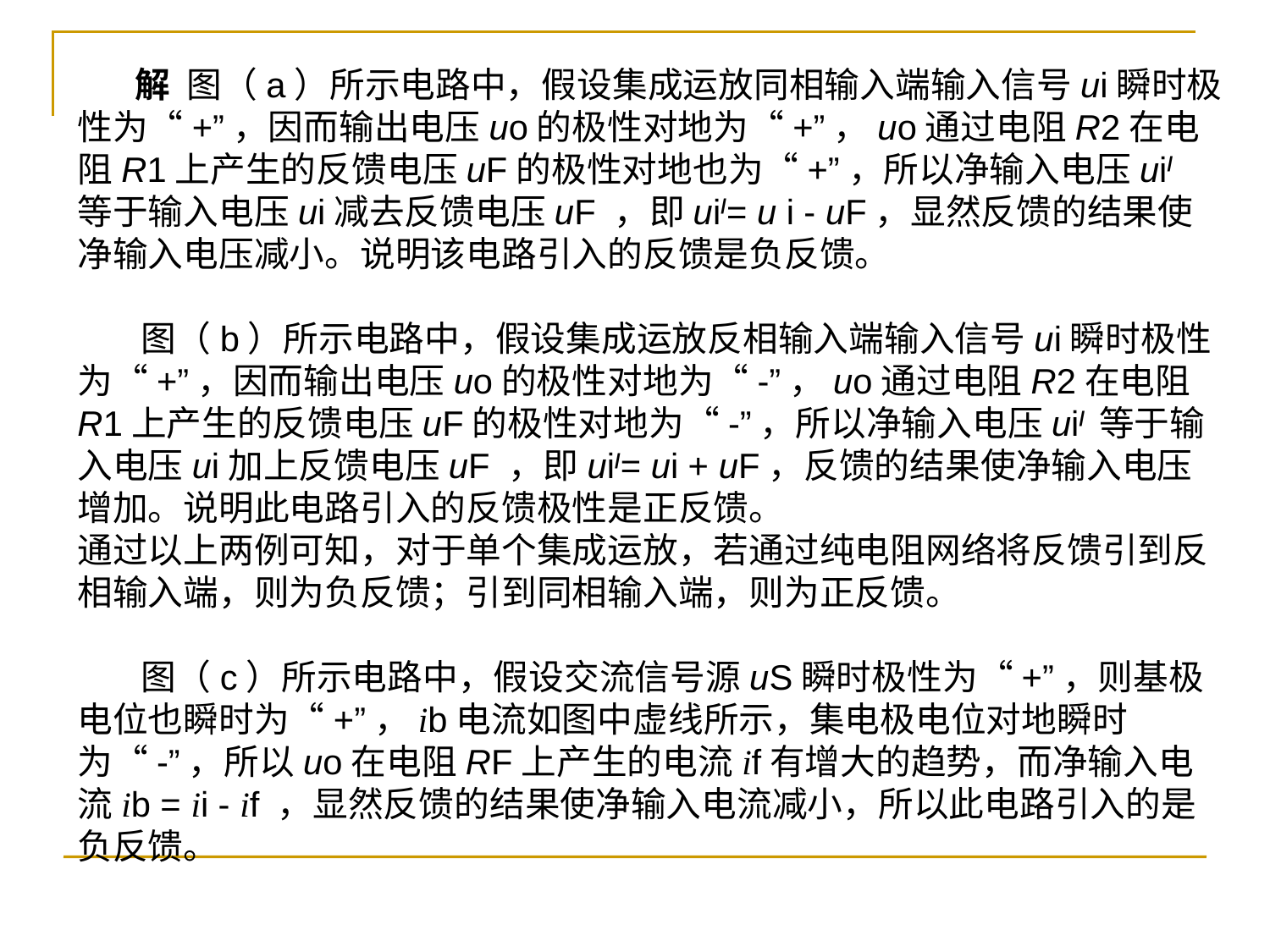

解  图（a）所示电路中，假设集成运放同相输入端输入信号ui瞬时极性为“+”，因而输出电压uo的极性对地为“+”，uo通过电阻R2在电阻R1上产生的反馈电压uF的极性对地也为“+”，所以净输入电压ui/ 等于输入电压ui减去反馈电压uF ，即ui/= u i - uF，显然反馈的结果使净输入电压减小。说明该电路引入的反馈是负反馈。

       图（b）所示电路中，假设集成运放反相输入端输入信号ui瞬时极性为“+”，因而输出电压uo的极性对地为“-”，uo通过电阻R2在电阻R1上产生的反馈电压uF的极性对地为“-”，所以净输入电压ui/ 等于输入电压ui加上反馈电压uF ，即ui/= ui + uF，反馈的结果使净输入电压增加。说明此电路引入的反馈极性是正反馈。
通过以上两例可知，对于单个集成运放，若通过纯电阻网络将反馈引到反相输入端，则为负反馈；引到同相输入端，则为正反馈。

       图（c）所示电路中，假设交流信号源uS瞬时极性为“+”，则基极电位也瞬时为“+”，ib电流如图中虚线所示，集电极电位对地瞬时为“-”，所以uo在电阻RF上产生的电流if有增大的趋势，而净输入电流ib = ii - if ，显然反馈的结果使净输入电流减小，所以此电路引入的是负反馈。